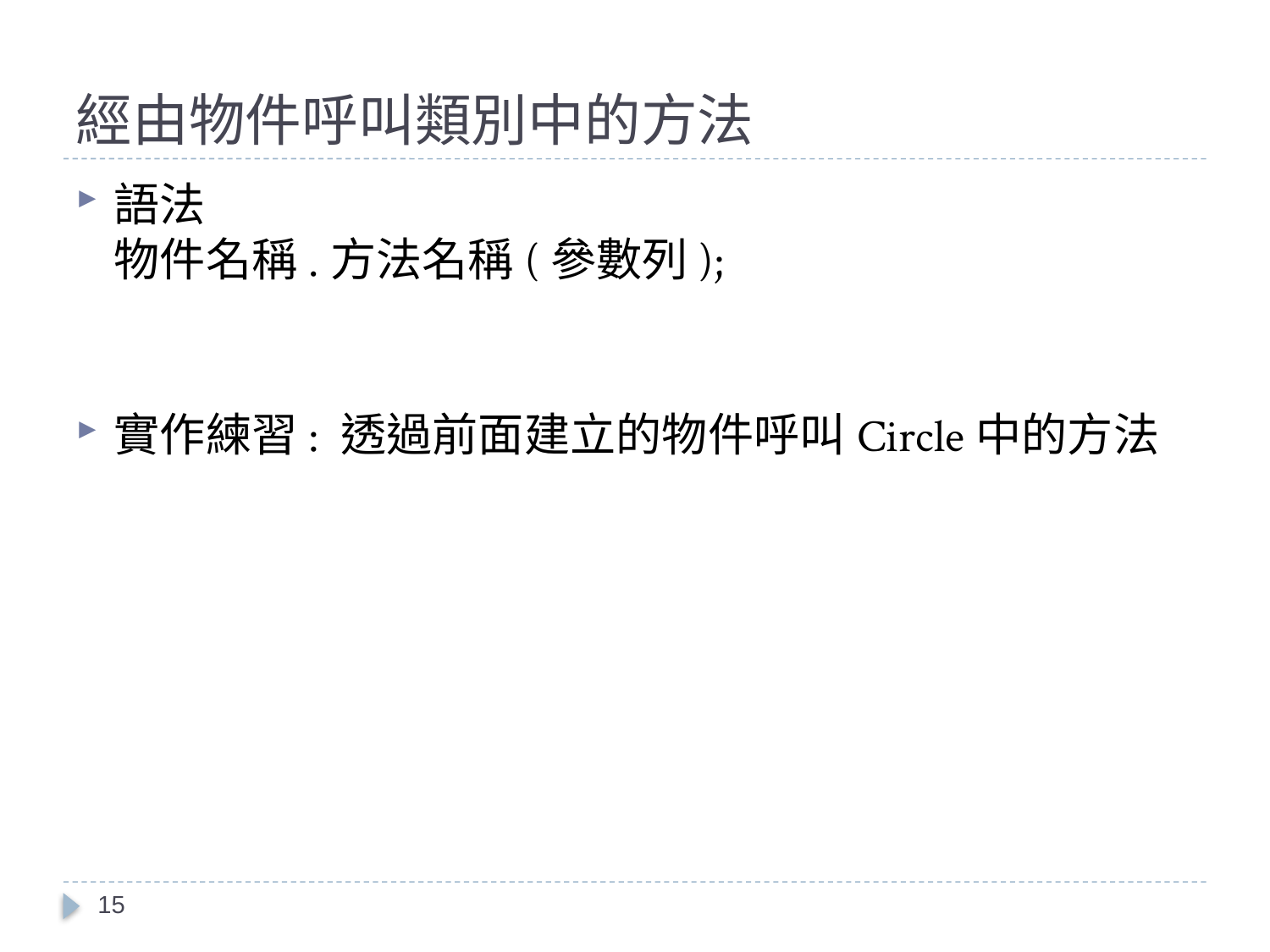

# 經由物件呼叫類別中的方法
語法
物件名稱.方法名稱(參數列);
實作練習: 透過前面建立的物件呼叫Circle中的方法
15